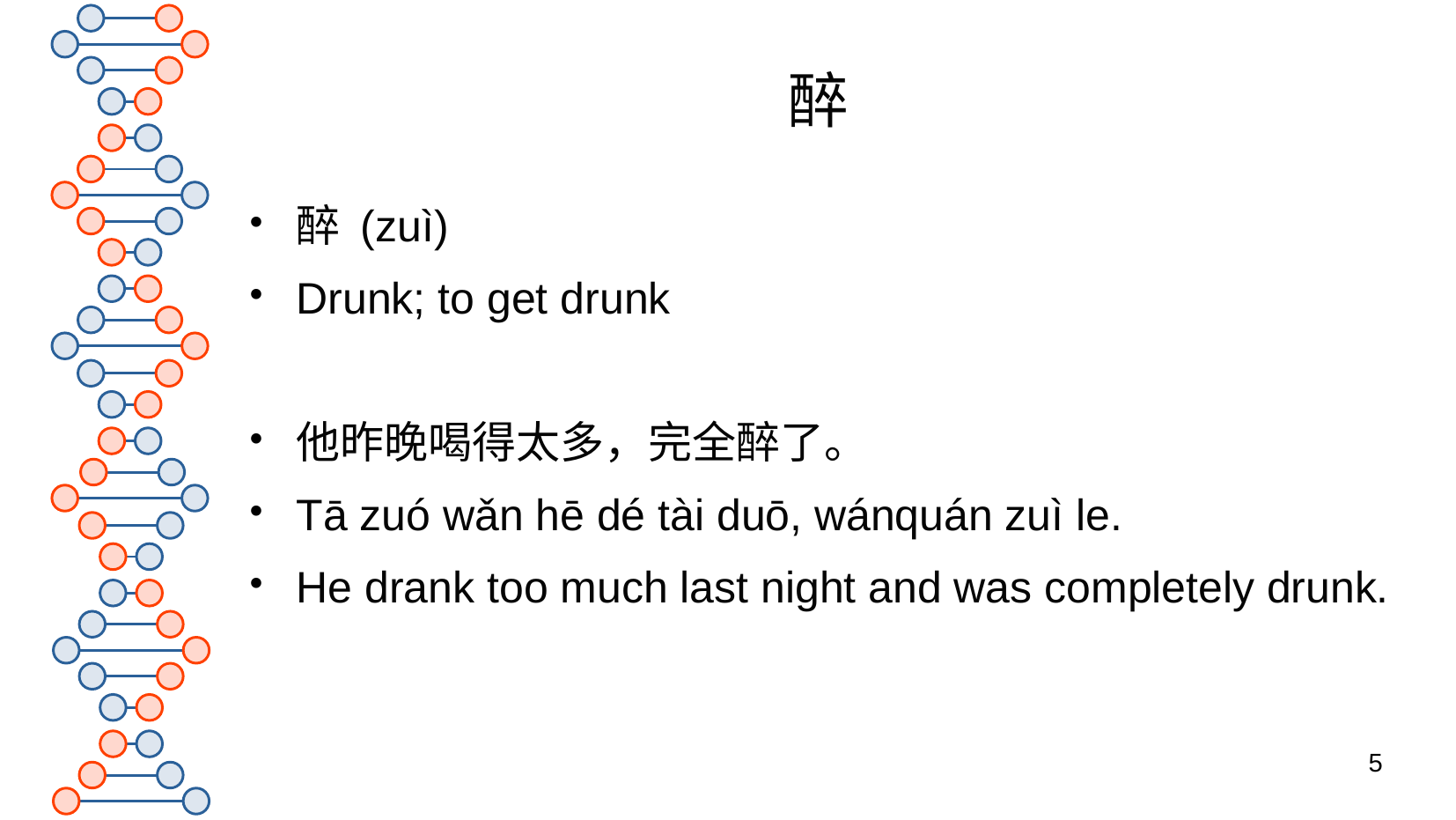

# 醉
醉 (zuì)
Drunk; to get drunk

他昨晚喝得太多，完全醉了。
Tā zuó wǎn hē dé tài duō, wánquán zuì le.
He drank too much last night and was completely drunk.

5